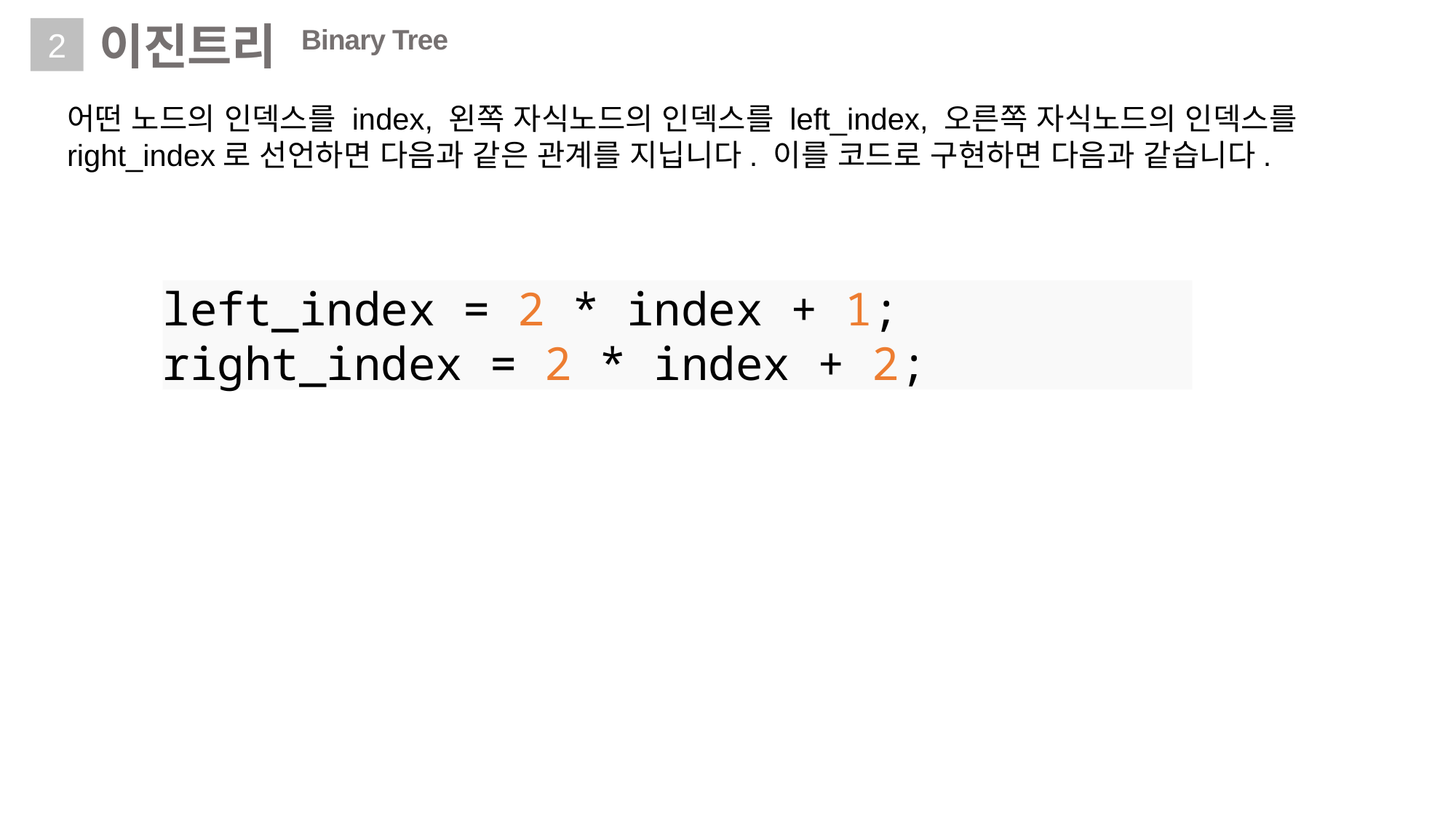

이진트리 Binary Tree
2
어떤 노드의 인덱스를 index, 왼쪽 자식노드의 인덱스를 left_index, 오른쪽 자식노드의 인덱스를 right_index로 선언하면 다음과 같은 관계를 지닙니다. 이를 코드로 구현하면 다음과 같습니다.
left_index = 2 * index + 1;
right_index = 2 * index + 2;